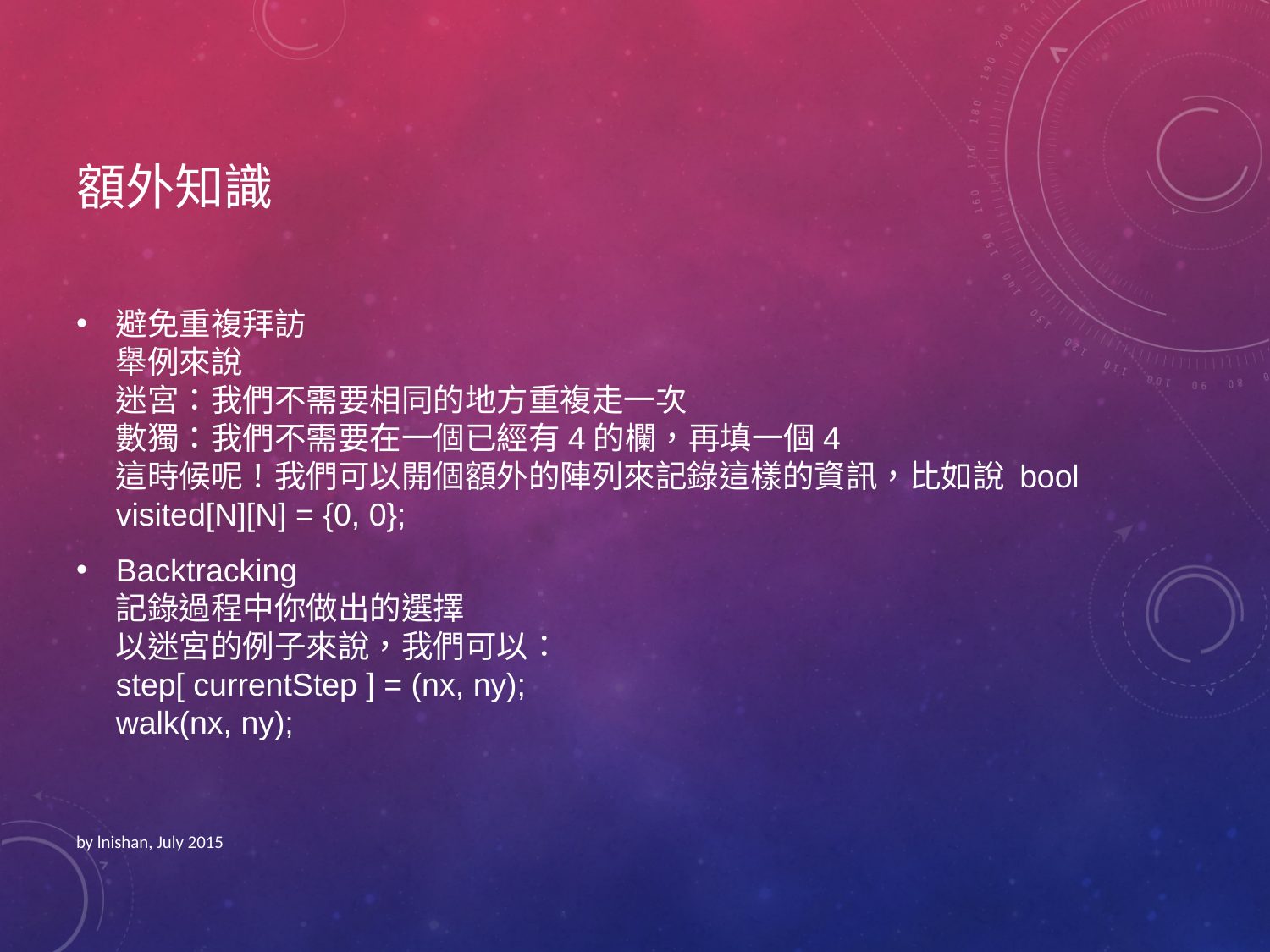

# 額外知識
避免重複拜訪
舉例來說
迷宮：我們不需要相同的地方重複走一次
數獨：我們不需要在一個已經有4的欄，再填一個4
這時候呢！我們可以開個額外的陣列來記錄這樣的資訊，比如說 bool visited[N][N] = {0, 0};
Backtracking
記錄過程中你做出的選擇
以迷宮的例子來說，我們可以：
step[ currentStep ] = (nx, ny);
walk(nx, ny);

by lnishan, July 2015